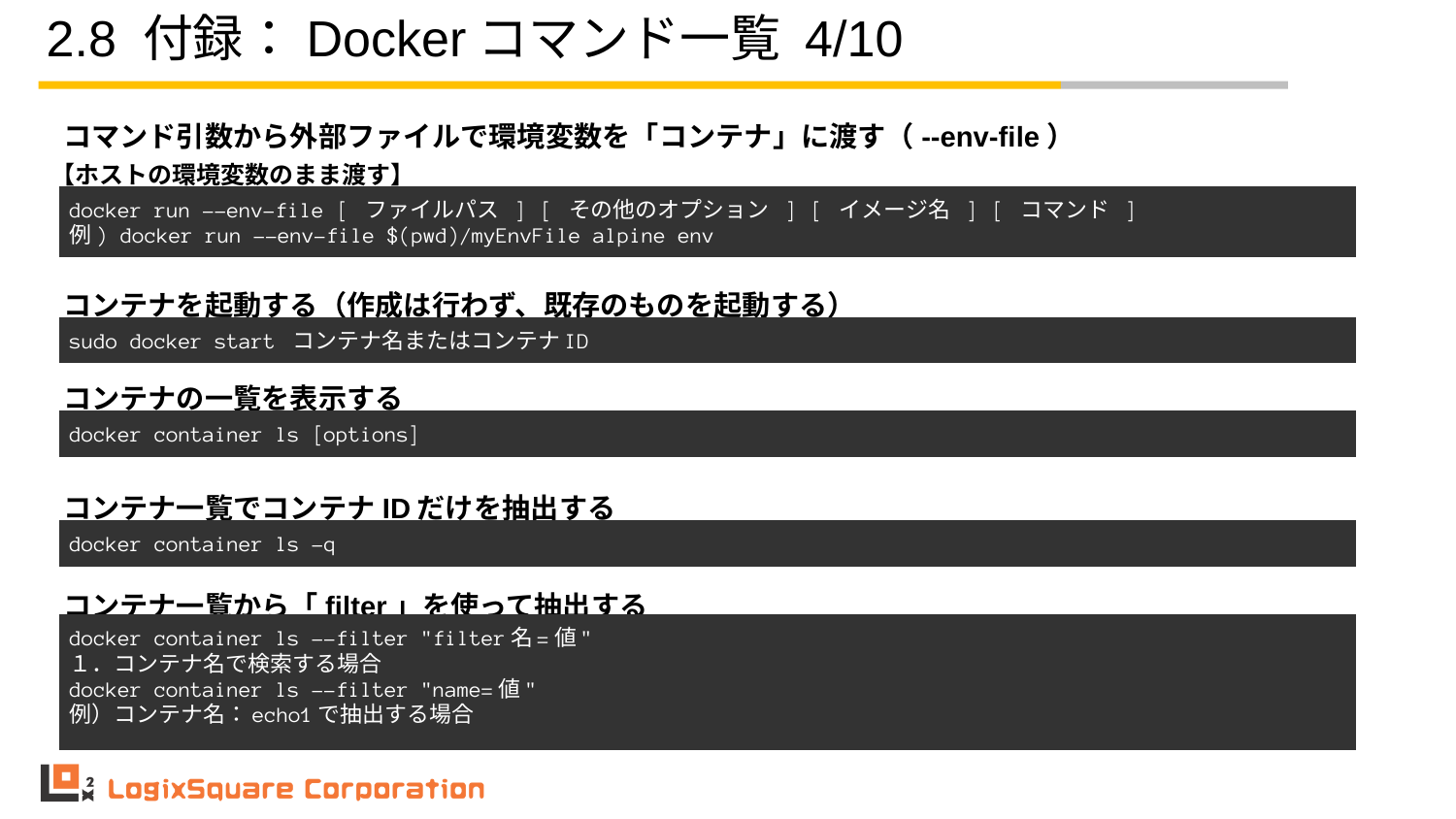

# 2.8 付録：Dockerコマンド一覧 4/10
コマンド引数から外部ファイルで環境変数を「コンテナ」に渡す（--env-file）
【ホストの環境変数のまま渡す】
| docker run --env-file [ ファイルパス ] [ その他のオプション ] [ イメージ名 ] [ コマンド ] 例) docker run --env-file $(pwd)/myEnvFile alpine env |
| --- |
コンテナを起動する（作成は行わず、既存のものを起動する）
| sudo docker start コンテナ名またはコンテナID |
| --- |
コンテナの一覧を表示する
| docker container ls [options] |
| --- |
コンテナ一覧でコンテナIDだけを抽出する
| docker container ls -q |
| --- |
コンテナ一覧から「filter」を使って抽出する
| docker container ls --filter "filter名=値" １．コンテナ名で検索する場合 docker container ls --filter "name=値" 例）コンテナ名：echo1で抽出する場合 |
| --- |